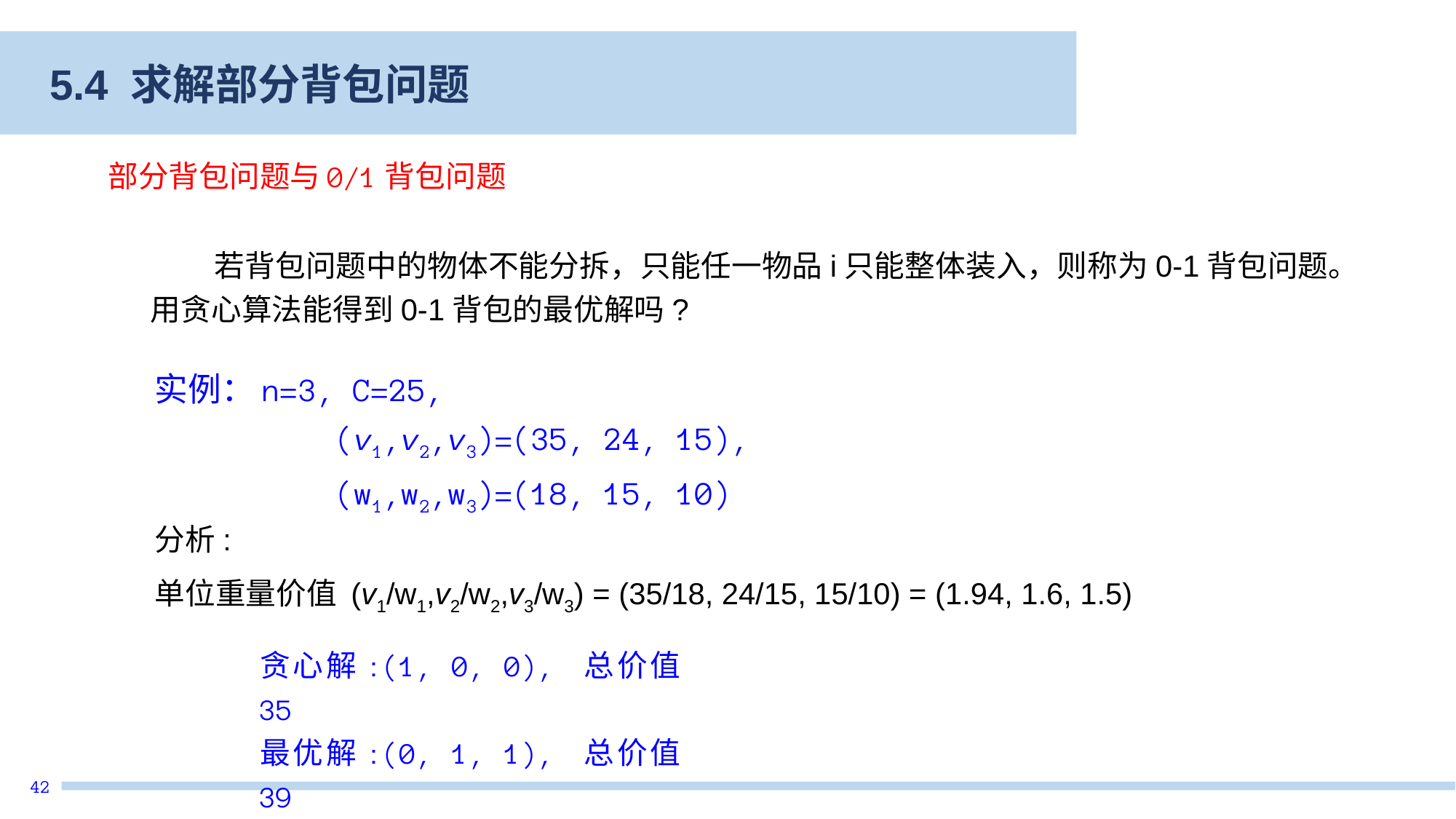

5.4 求解部分背包问题
部分背包问题与0/1背包问题
若背包问题中的物体不能分拆，只能任一物品i只能整体装入，则称为0-1背包问题。用贪心算法能得到0-1背包的最优解吗?
实例：n=3, C=25,
          (v1,v2,v3)=(35, 24, 15),
          (w1,w2,w3)=(18, 15, 10)

分析:
单位重量价值 (v1/w1,v2/w2,v3/w3) = (35/18, 24/15, 15/10) = (1.94, 1.6, 1.5)
贪心解:(1, 0, 0), 总价值 35
最优解:(0, 1, 1), 总价值 39
42